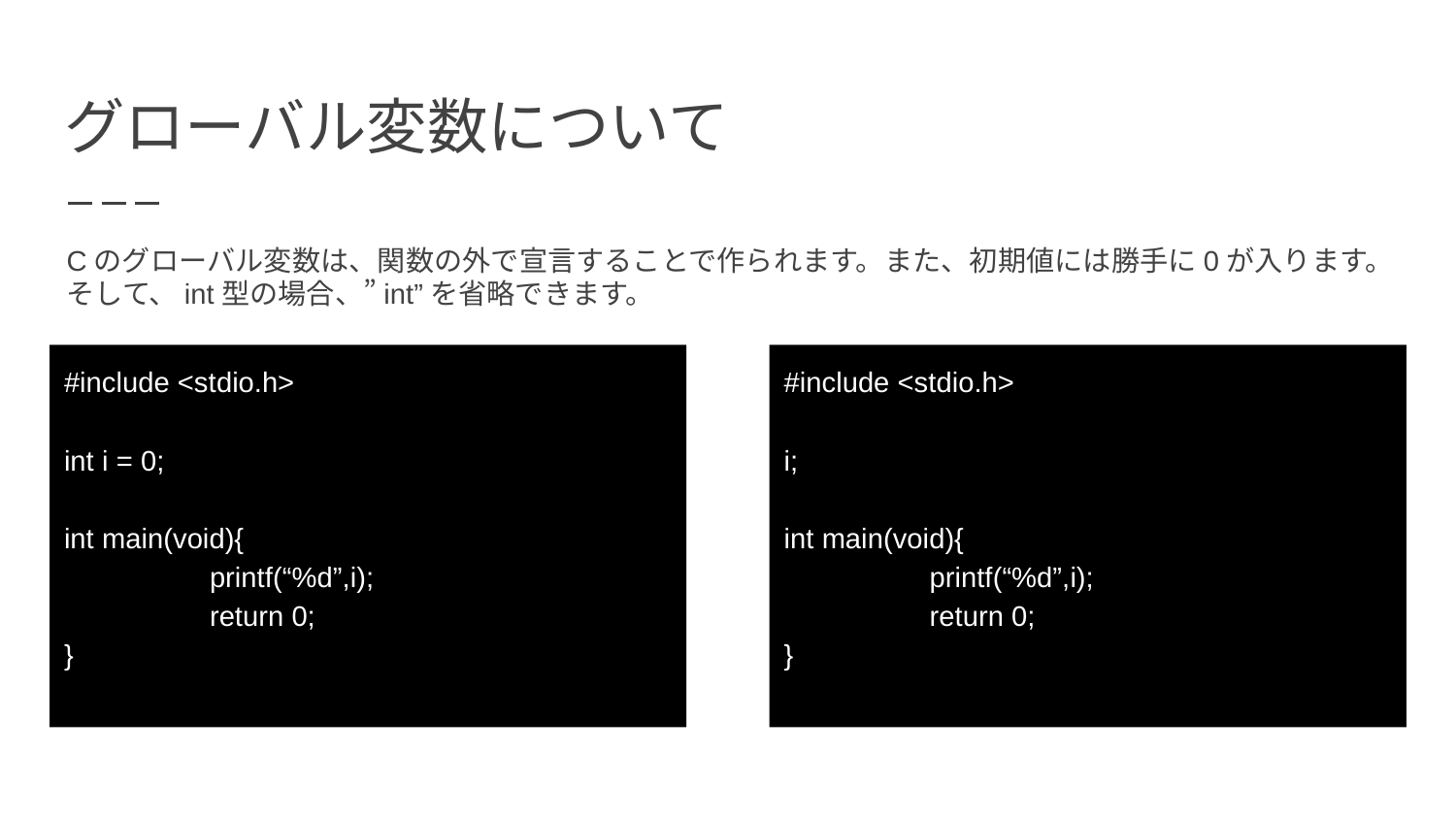

# グローバル変数について
Cのグローバル変数は、関数の外で宣言することで作られます。また、初期値には勝手に0が入ります。
そして、int型の場合、”int”を省略できます。
#include <stdio.h>

int i = 0;

int main(void){
	printf(“%d”,i);
	return 0;
}
#include <stdio.h>

i;

int main(void){
	printf(“%d”,i);
	return 0;
}